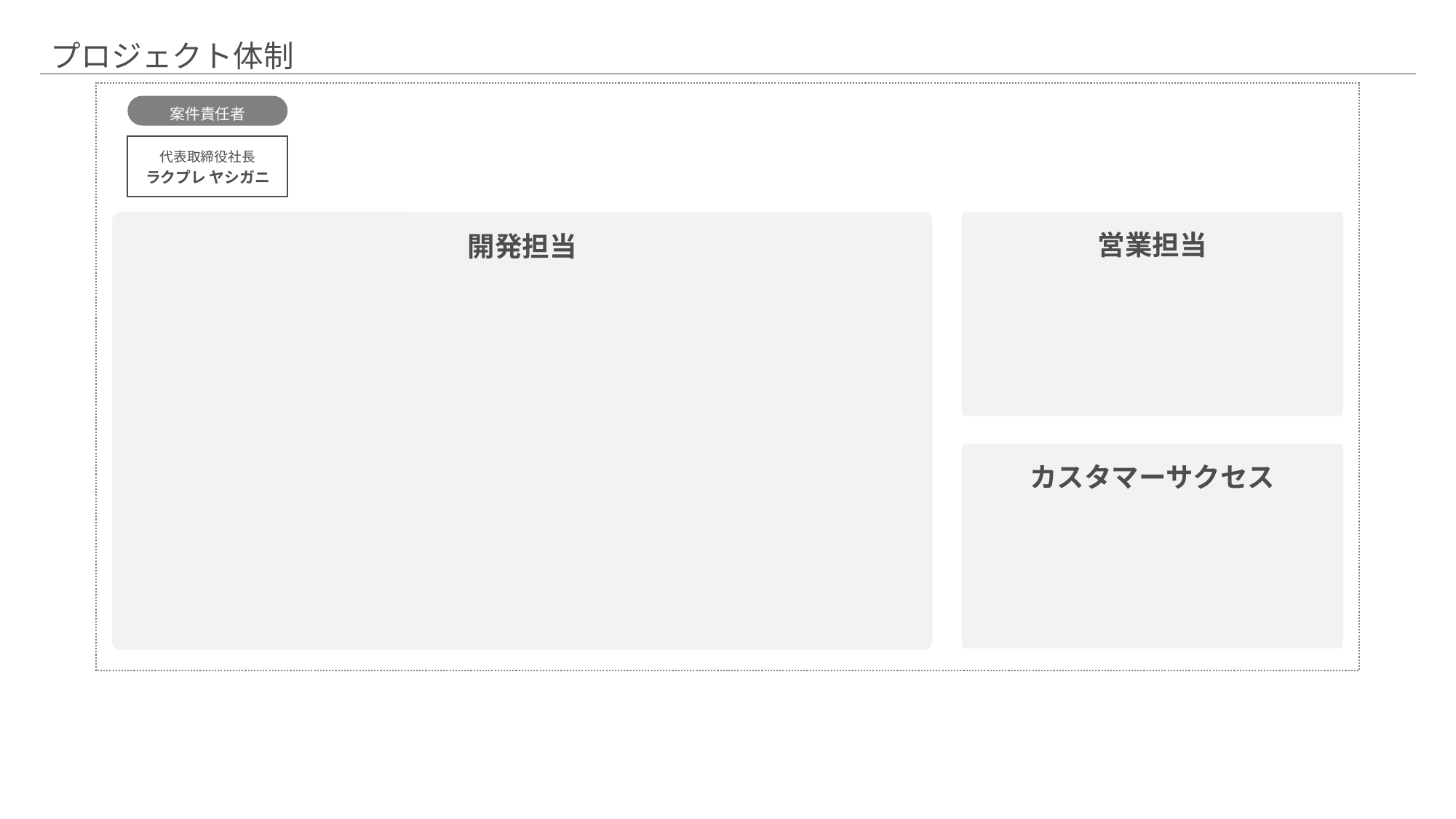

# プロジェクト体制

案件責任者
代表取締役社長
ラクプレ ヤシガニ
開発担当
営業担当
カスタマーサクセス